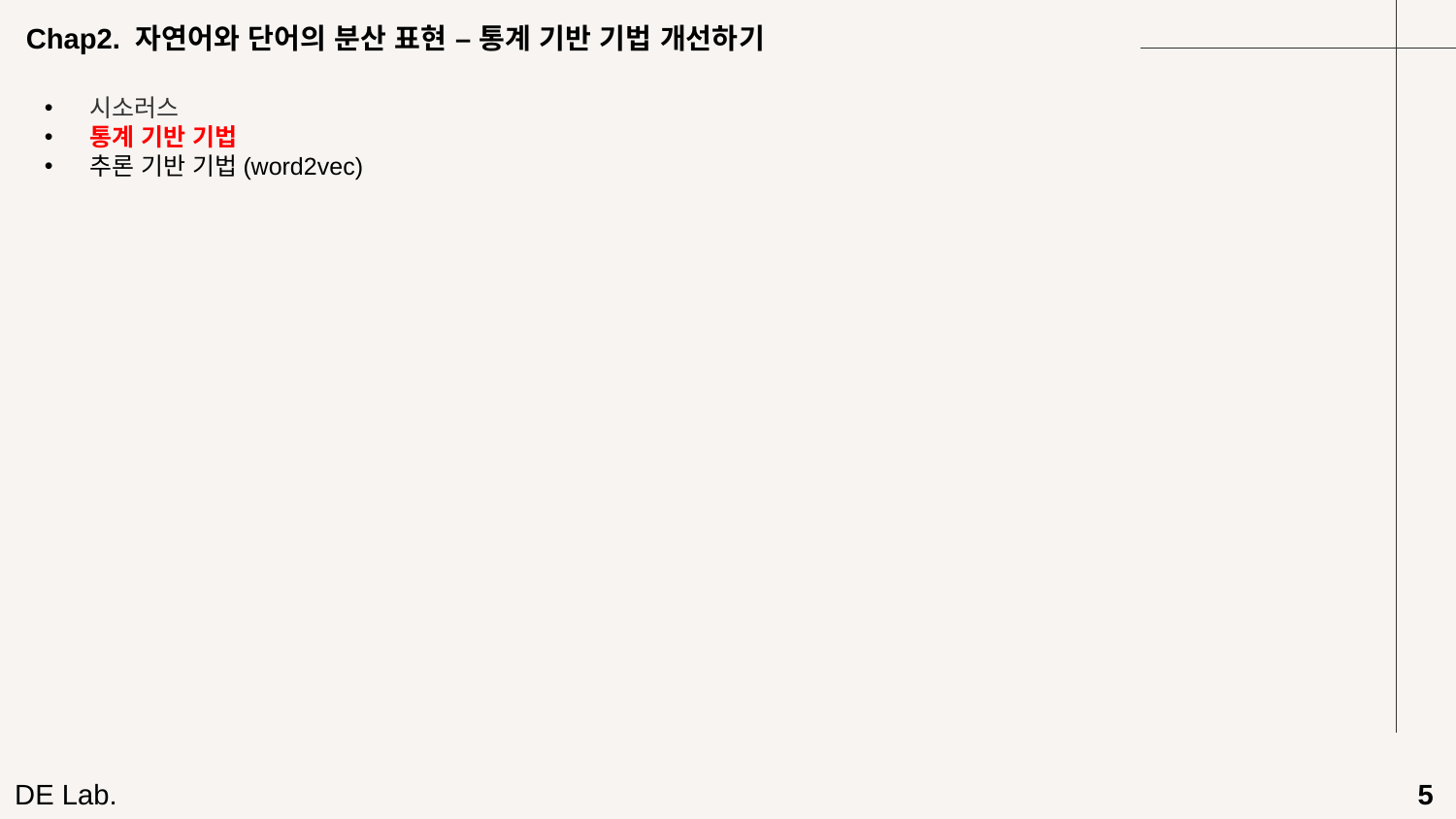

Chap2. 자연어와 단어의 분산 표현 – 통계 기반 기법 개선하기
시소러스
통계 기반 기법
추론 기반 기법(word2vec)
5
DE Lab.